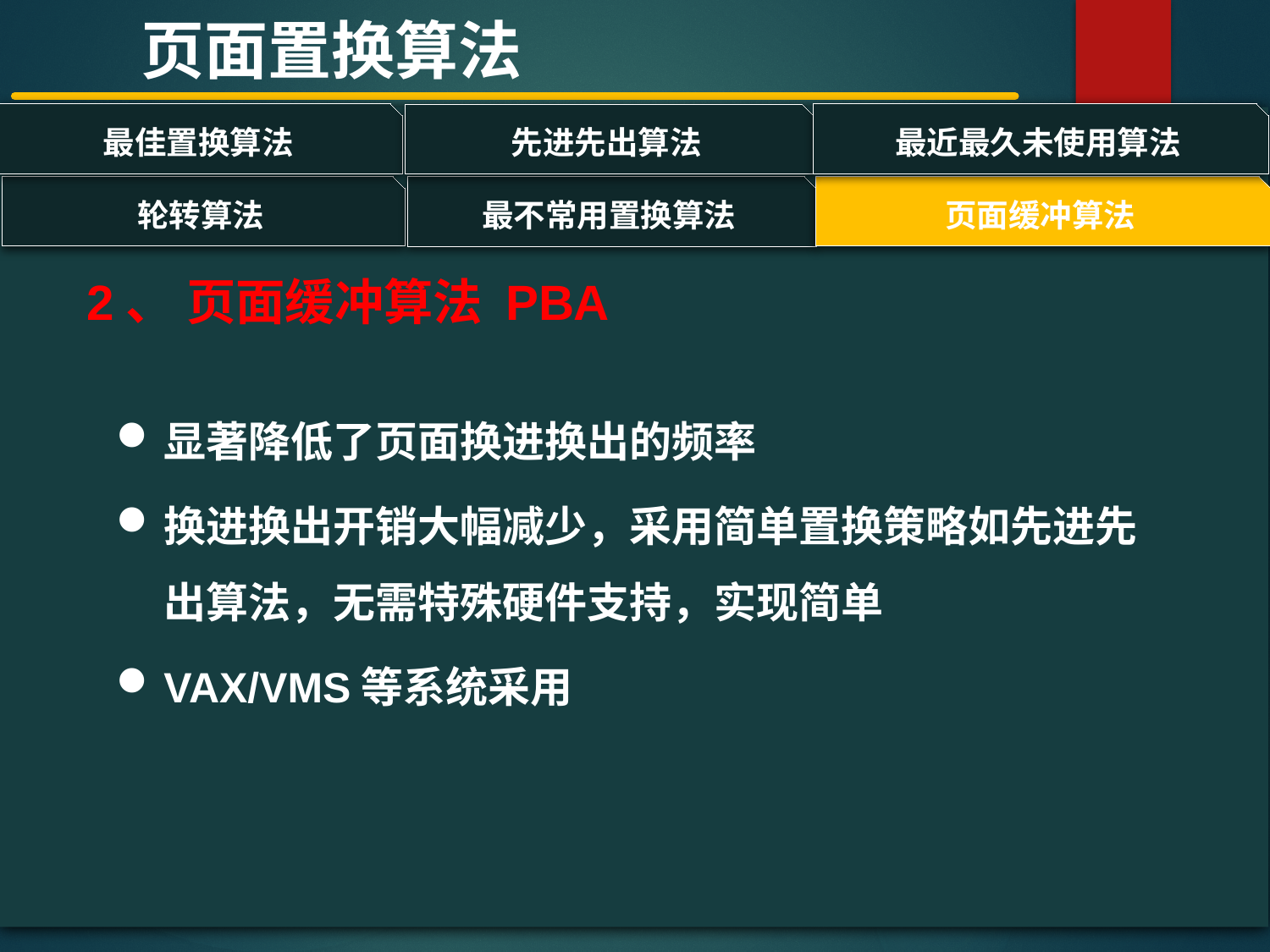

页面置换算法
最佳置换算法
最近最久未使用算法
先进先出算法
轮转算法
页面缓冲算法
最不常用置换算法
#
2、 页面缓冲算法 PBA
显著降低了页面换进换出的频率
换进换出开销大幅减少，采用简单置换策略如先进先出算法，无需特殊硬件支持，实现简单
VAX/VMS等系统采用